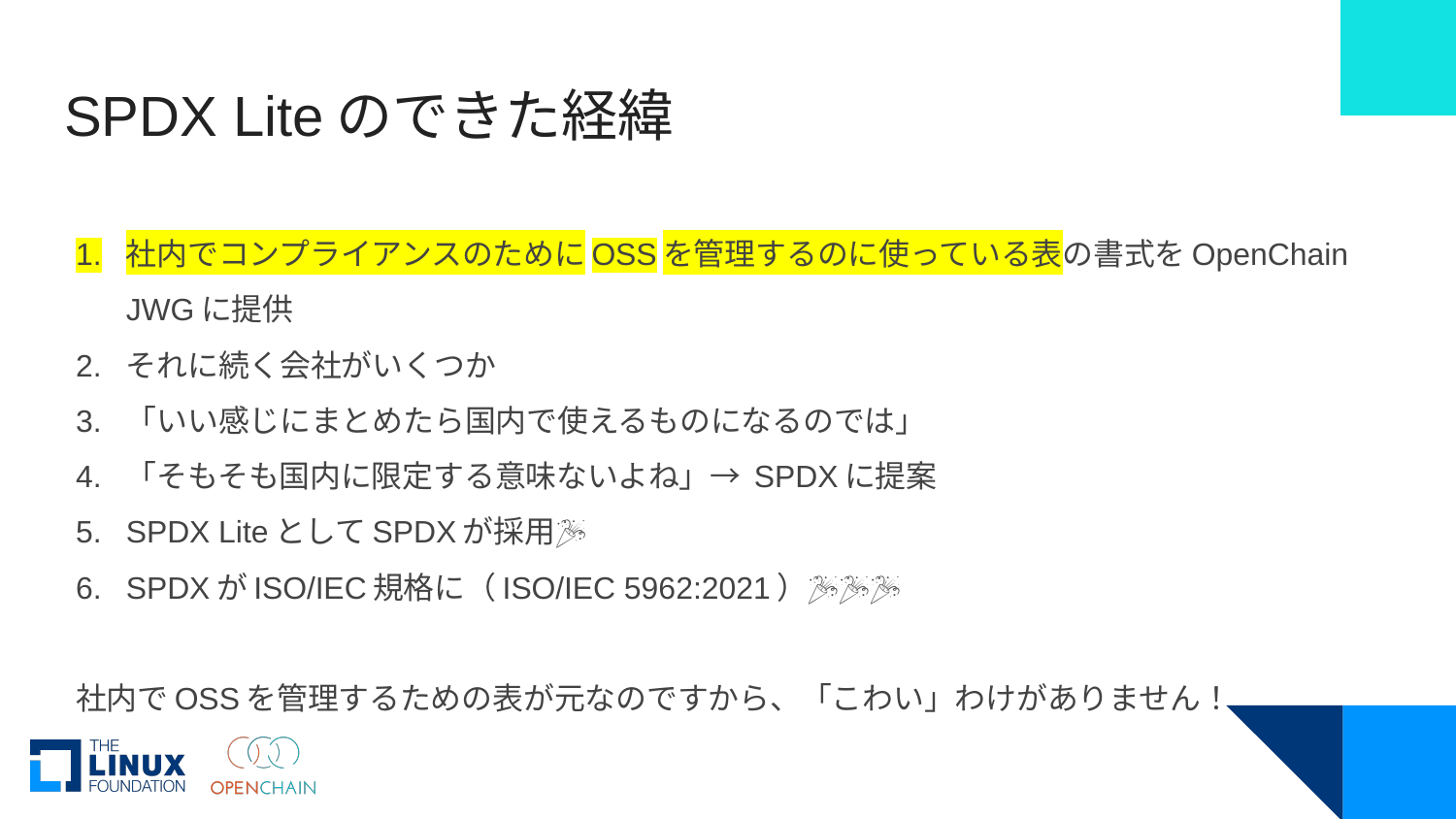

# SPDX Liteのできた経緯
社内でコンプライアンスのためにOSSを管理するのに使っている表の書式をOpenChain JWGに提供
それに続く会社がいくつか
「いい感じにまとめたら国内で使えるものになるのでは」
「そもそも国内に限定する意味ないよね」→ SPDXに提案
SPDX LiteとしてSPDXが採用🎉
SPDXがISO/IEC規格に（ISO/IEC 5962:2021）🎉🎉🎉

社内でOSSを管理するための表が元なのですから、「こわい」わけがありません！